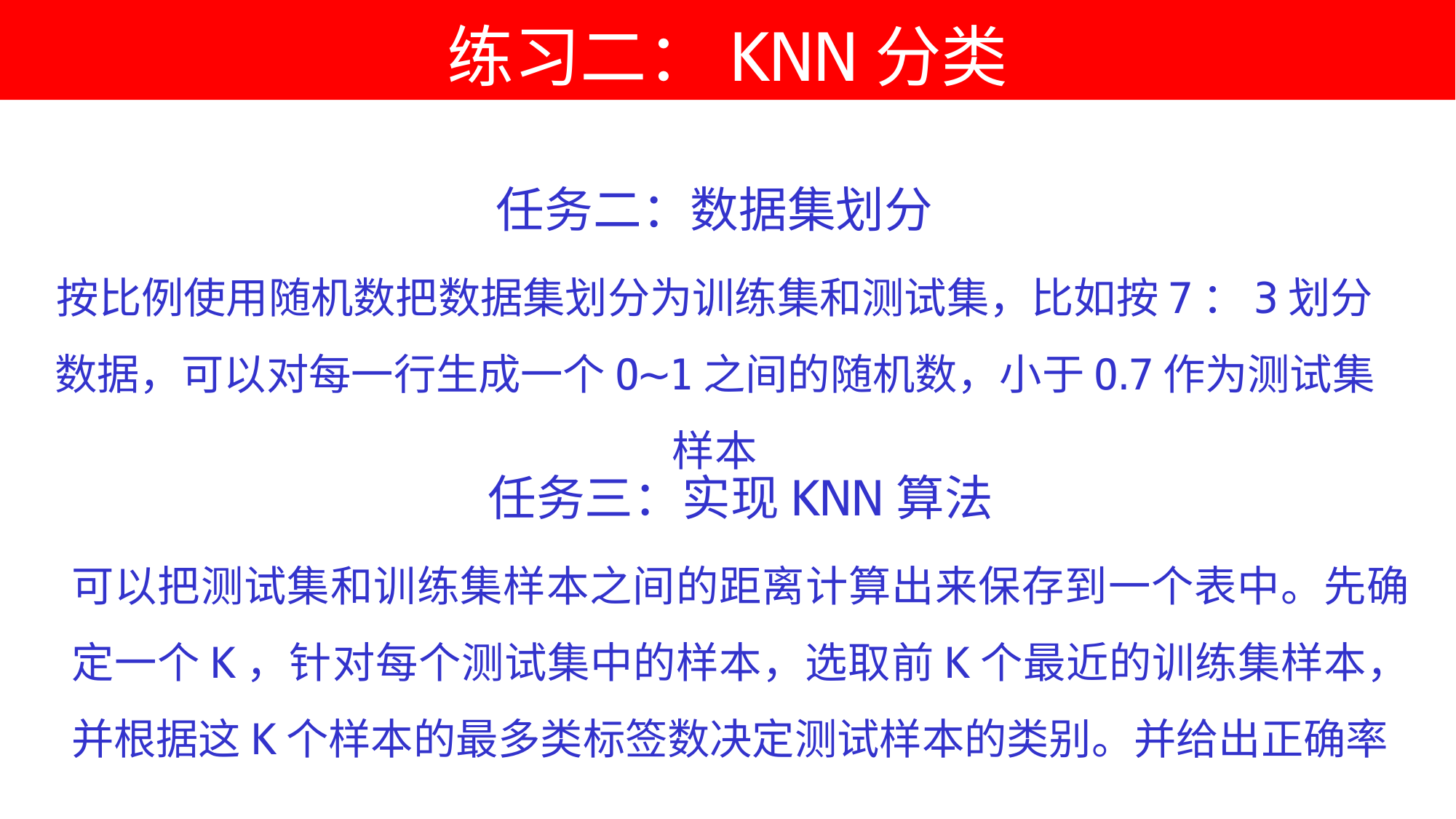

# 练习二：KNN分类
任务二：数据集划分
按比例使用随机数把数据集划分为训练集和测试集，比如按7：3划分数据，可以对每一行生成一个0~1之间的随机数，小于0.7作为测试集样本
任务三：实现KNN算法
可以把测试集和训练集样本之间的距离计算出来保存到一个表中。先确定一个K，针对每个测试集中的样本，选取前K个最近的训练集样本，并根据这K个样本的最多类标签数决定测试样本的类别。并给出正确率